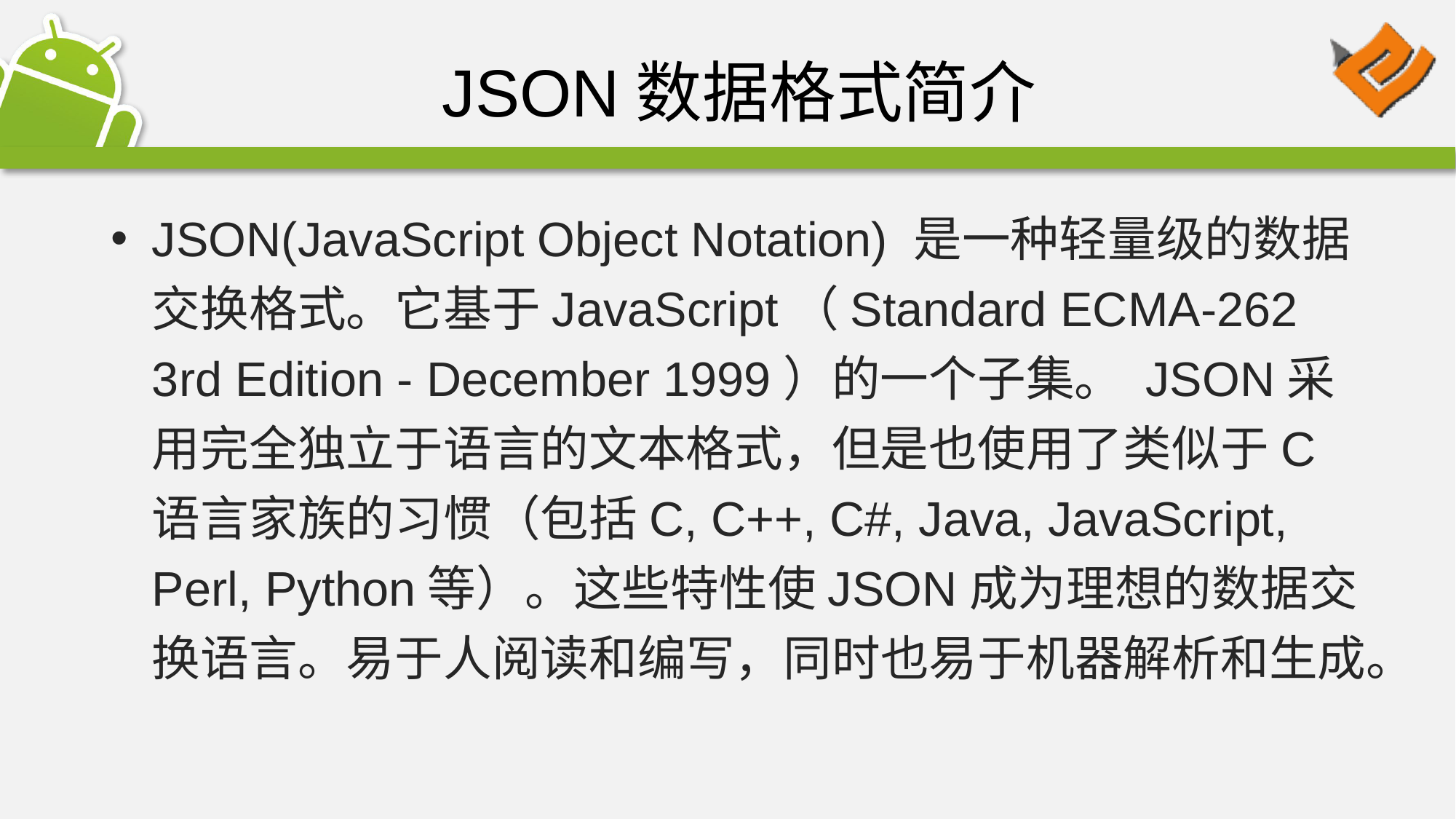

# JSON数据格式简介
JSON(JavaScript Object Notation) 是一种轻量级的数据交换格式。它基于JavaScript（Standard ECMA-262 3rd Edition - December 1999）的一个子集。 JSON采用完全独立于语言的文本格式，但是也使用了类似于C语言家族的习惯（包括C, C++, C#, Java, JavaScript, Perl, Python等）。这些特性使JSON成为理想的数据交换语言。易于人阅读和编写，同时也易于机器解析和生成。